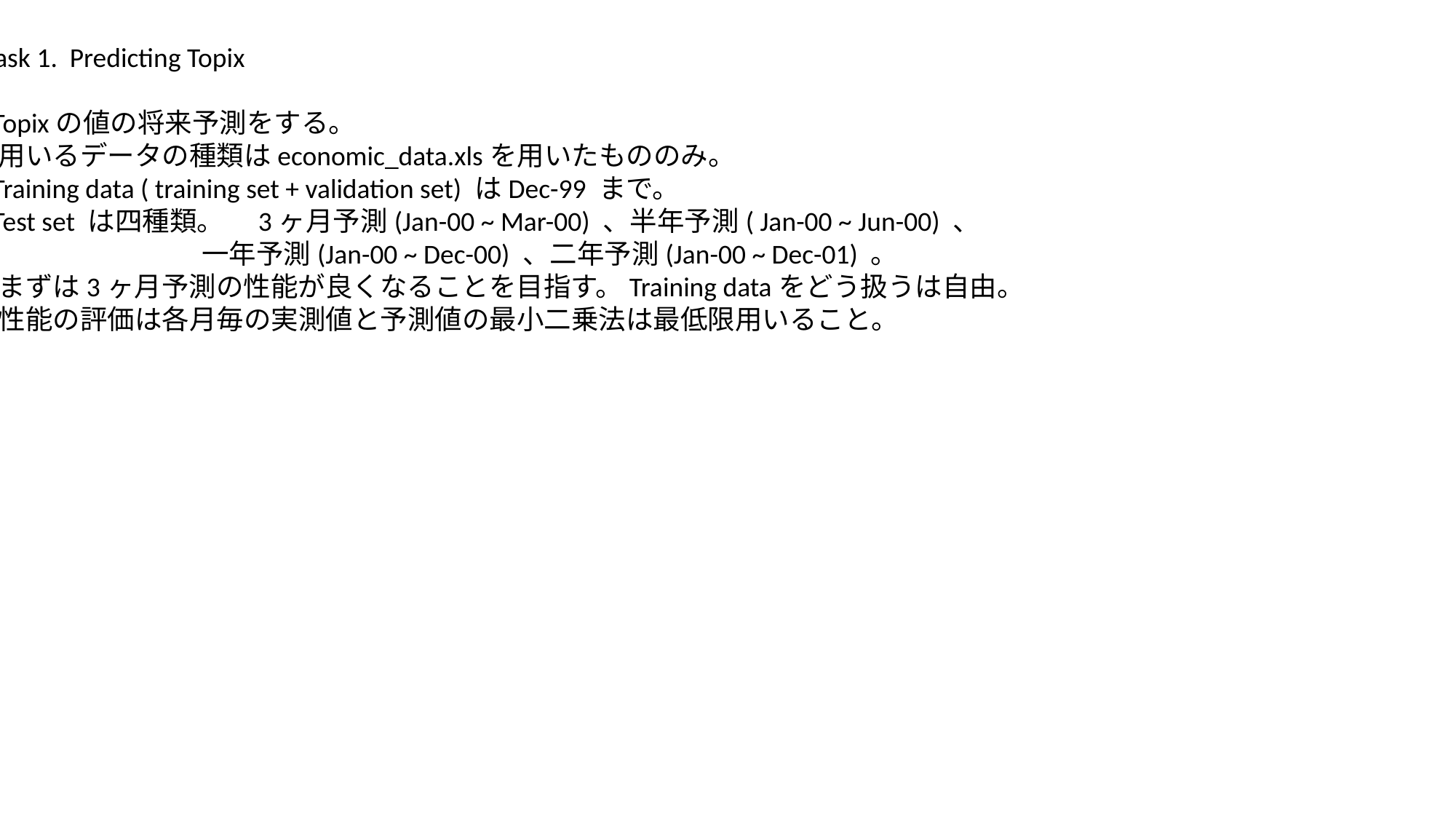

Task 1.  Predicting Topix

-Topixの値の将来予測をする。
-用いるデータの種類はeconomic_data.xlsを用いたもののみ。
-Training data ( training set + validation set) はDec-99 まで。
-Test set は四種類。　3ヶ月予測(Jan-00 ~ Mar-00) 、半年予測( Jan-00 ~ Jun-00) 、
		一年予測(Jan-00 ~ Dec-00) 、二年予測(Jan-00 ~ Dec-01) 。
-まずは3ヶ月予測の性能が良くなることを目指す。Training dataをどう扱うは自由。
-性能の評価は各月毎の実測値と予測値の最小二乗法は最低限用いること。